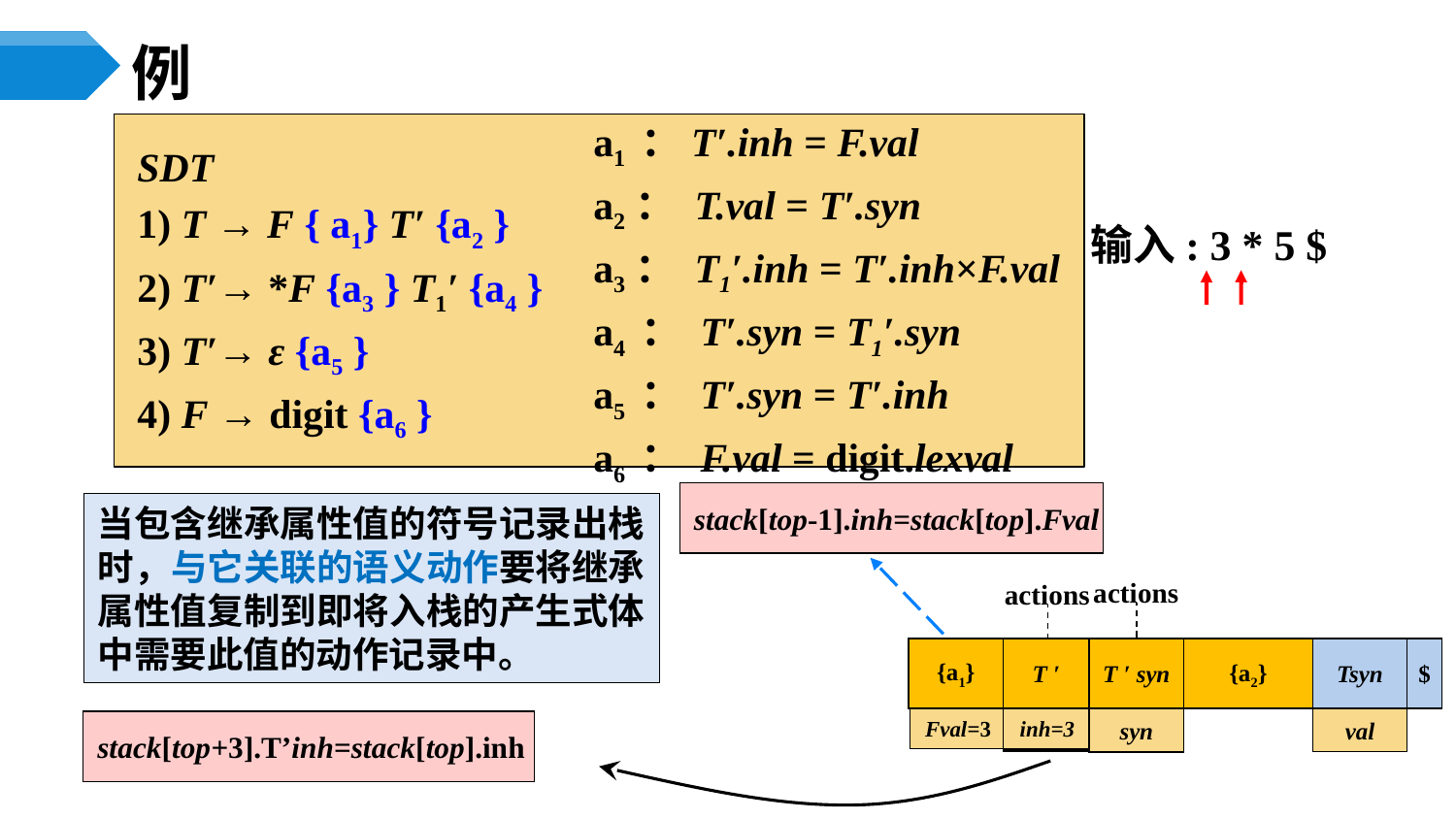

# 例
a1 ：T′.inh = F.val
a2： T.val = T′.syn
a3： T1′.inh = T′.inh×F.val
a4 ： T′.syn = T1′.syn
a5 ： T′.syn = T′.inh
a6 ： F.val = digit.lexval

SDT
1) T → F { a1} T′ {a2 }
2) T′→ *F {a3 } T1′ {a4 }
3) T′→ ε {a5 }
4) F → digit {a6 }
输入: 3 * 5 $

stack[top-1].inh=stack[top].Fval
当包含继承属性值的符号记录出栈时，与它关联的语义动作要将继承属性值复制到即将入栈的产生式体中需要此值的动作记录中。

actions
actions
T ′ syn
Tsyn
$
{a1}
T ′
{a2}
inh
Fval=3
inh=3
val
syn
stack[top+3].T’inh=stack[top].inh